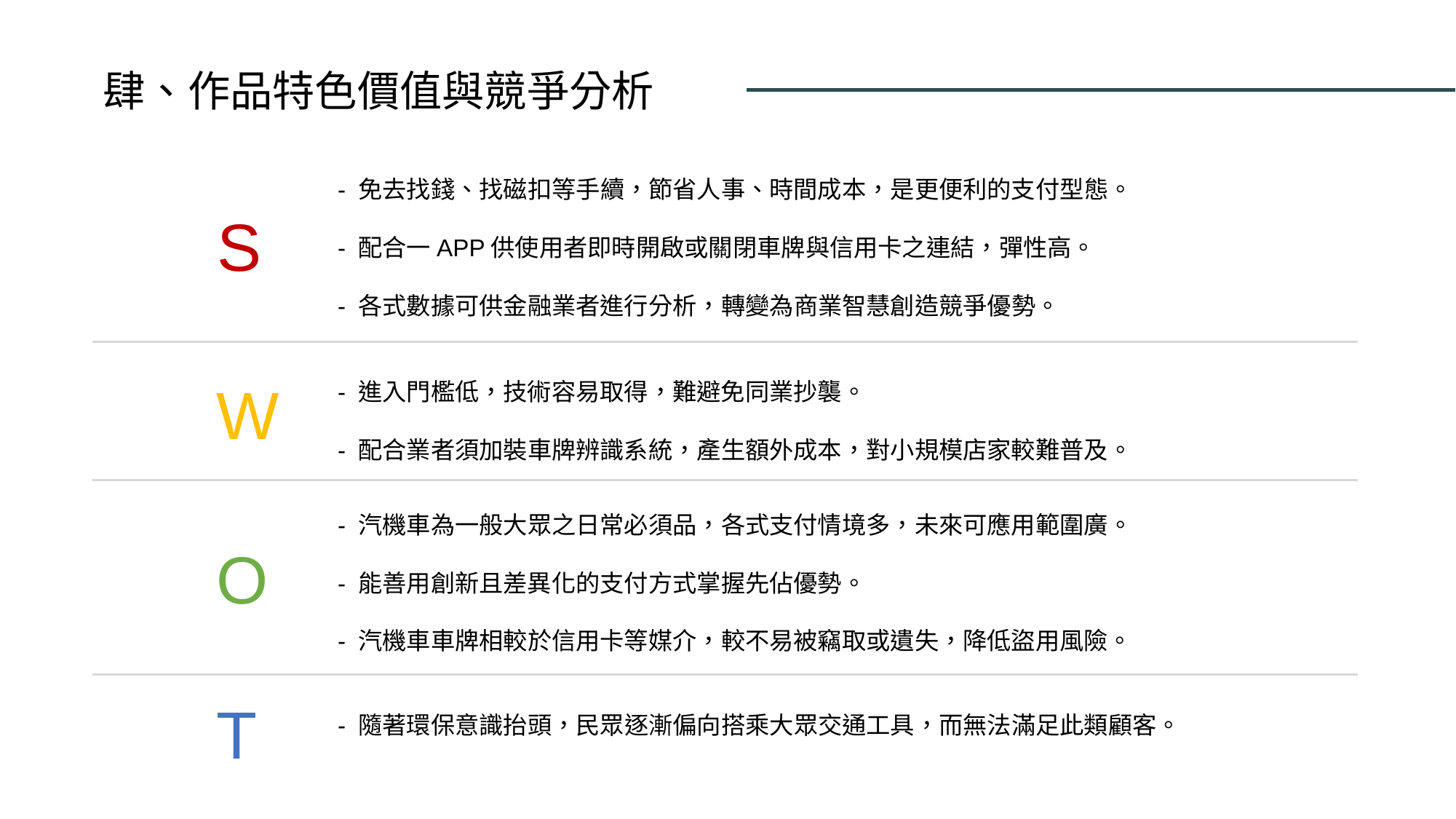

肆、作品特色價值與競爭分析
- 免去找錢、找磁扣等手續，節省人事、時間成本，是更便利的支付型態。
- 配合一APP供使用者即時開啟或關閉車牌與信用卡之連結，彈性高。
- 各式數據可供金融業者進行分析，轉變為商業智慧創造競爭優勢。
S
- 進入門檻低，技術容易取得，難避免同業抄襲。
- 配合業者須加裝車牌辨識系統，產生額外成本，對小規模店家較難普及。
W
- 汽機車為一般大眾之日常必須品，各式支付情境多，未來可應用範圍廣。
- 能善用創新且差異化的支付方式掌握先佔優勢。
- 汽機車車牌相較於信用卡等媒介，較不易被竊取或遺失，降低盜用風險。
O
T
- 隨著環保意識抬頭，民眾逐漸偏向搭乘大眾交通工具，而無法滿足此類顧客。